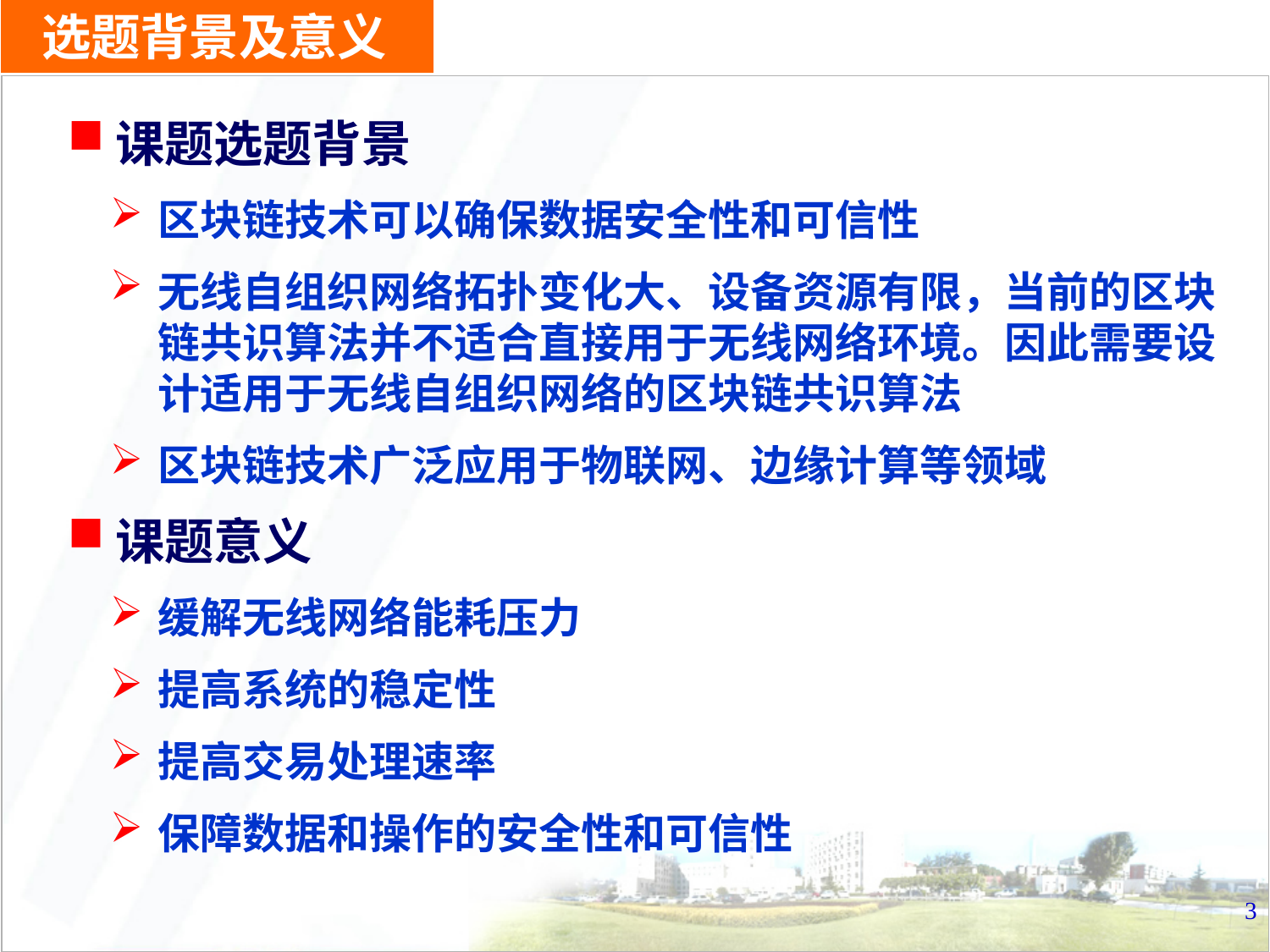

# 选题背景及意义
课题选题背景
区块链技术可以确保数据安全性和可信性
无线自组织网络拓扑变化大、设备资源有限，当前的区块链共识算法并不适合直接用于无线网络环境。因此需要设计适用于无线自组织网络的区块链共识算法
区块链技术广泛应用于物联网、边缘计算等领域
课题意义
缓解无线网络能耗压力
提高系统的稳定性
提高交易处理速率
保障数据和操作的安全性和可信性

3